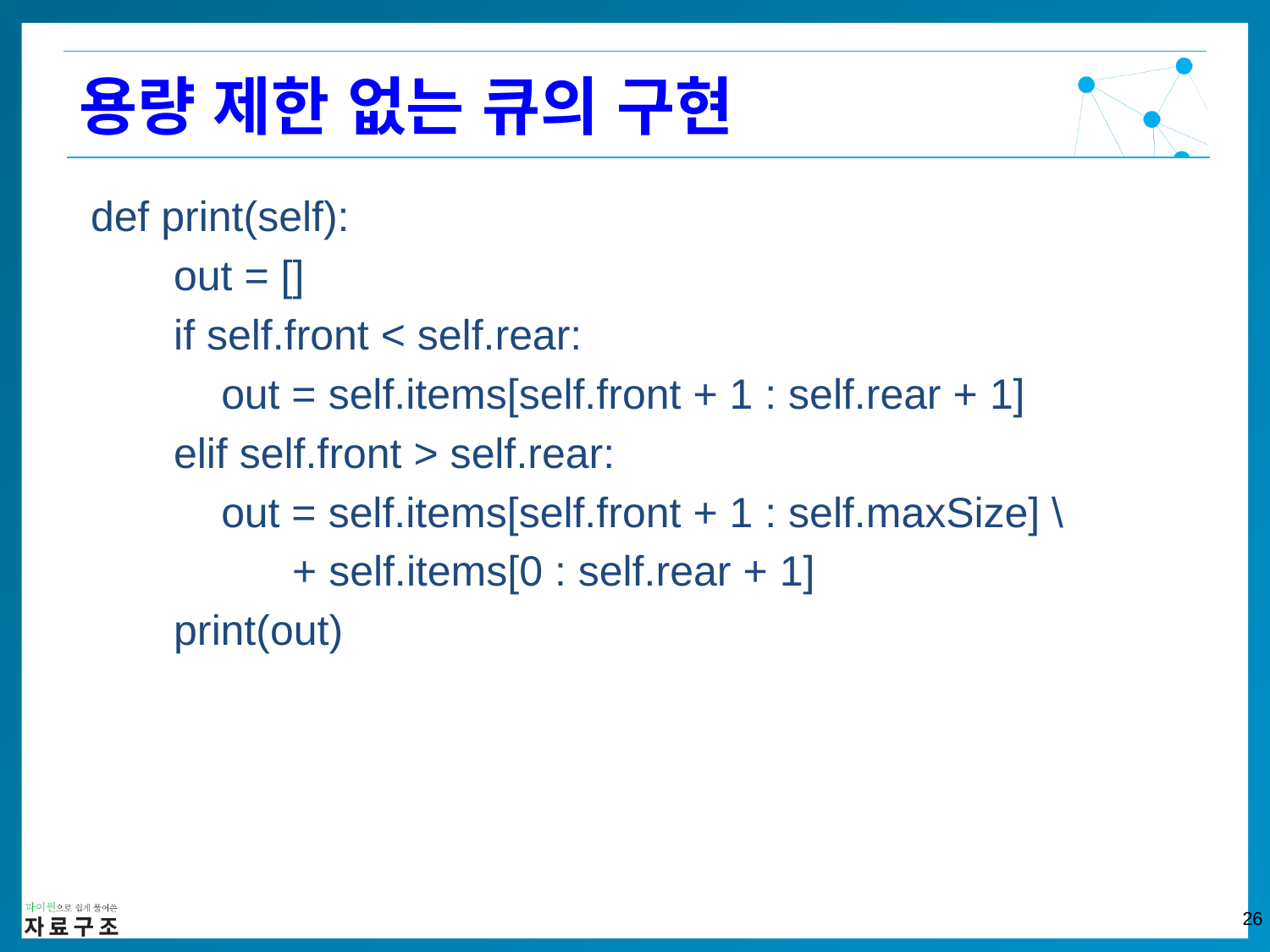

용량 제한 없는 큐의 구현
 def print(self):
        out = []
        if self.front < self.rear:
            out = self.items[self.front + 1 : self.rear + 1]
        elif self.front > self.rear:
            out = self.items[self.front + 1 : self.maxSize] \
                  + self.items[0 : self.rear + 1]
        print(out)